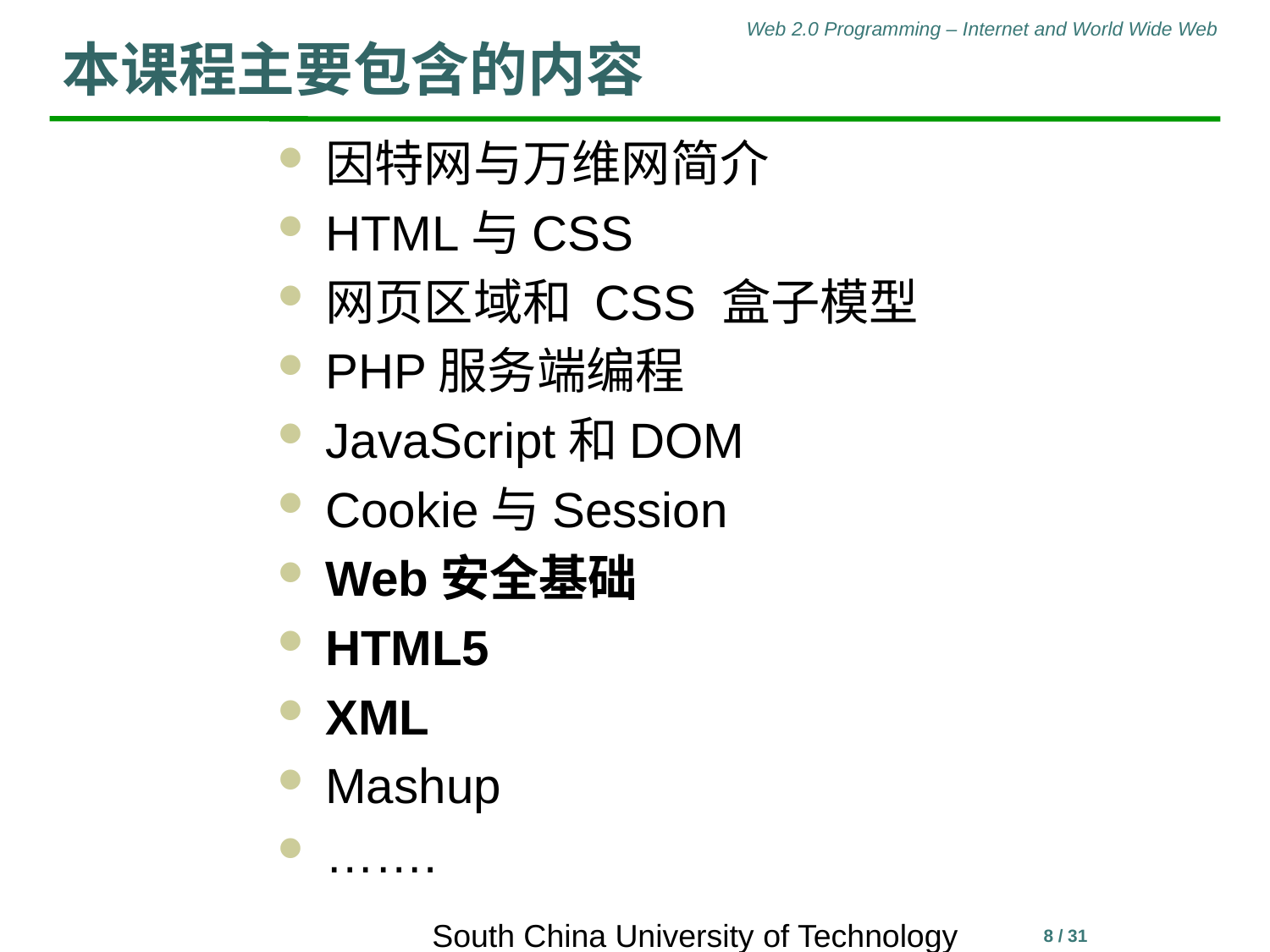

# 本课程主要包含的内容
因特网与万维网简介
HTML与CSS
网页区域和 CSS 盒子模型
PHP服务端编程
JavaScript和DOM
Cookie与Session
Web安全基础
HTML5
XML
Mashup
…….